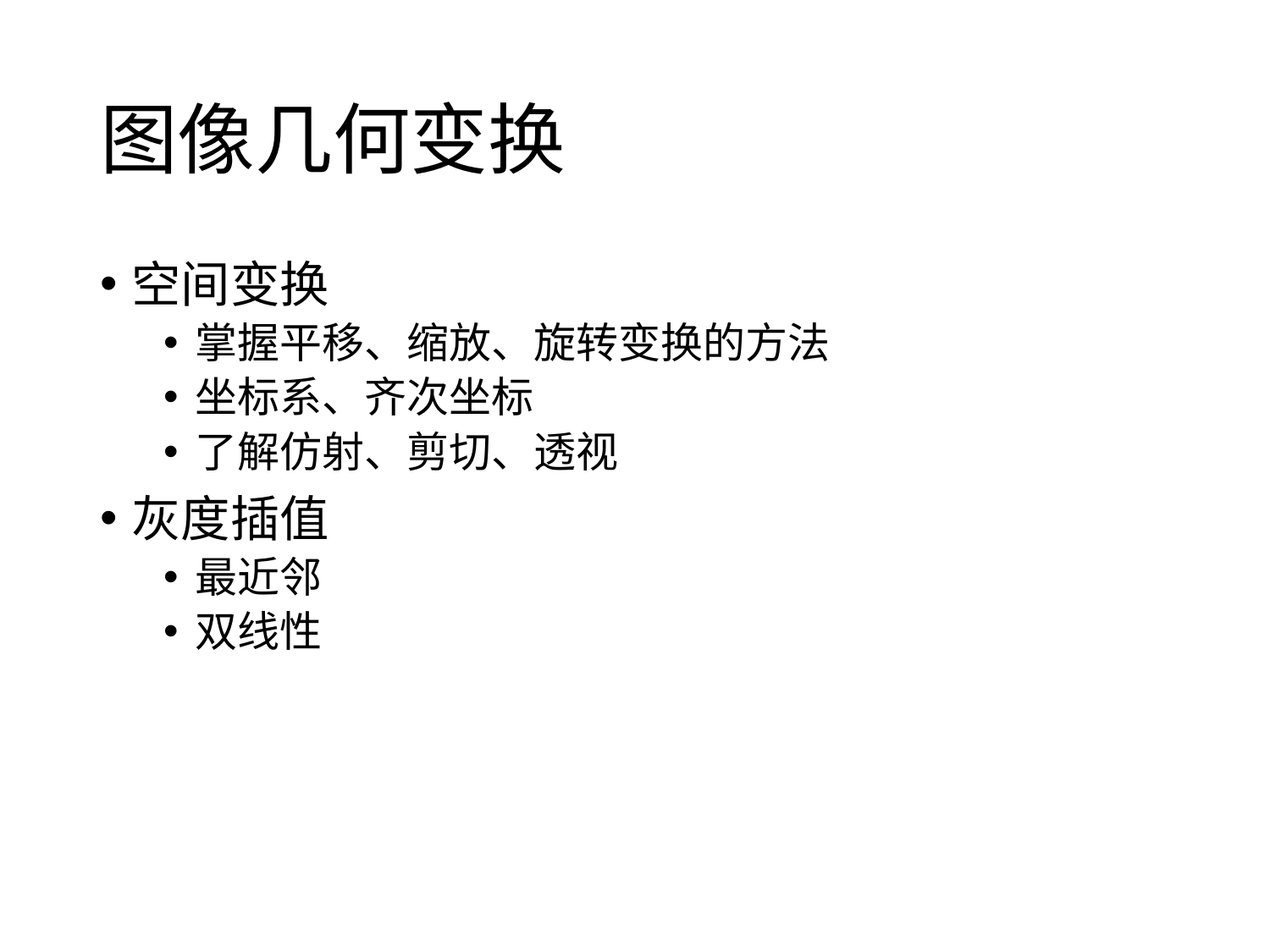

# 图像几何变换
空间变换
掌握平移、缩放、旋转变换的方法
坐标系、齐次坐标
了解仿射、剪切、透视
灰度插值
最近邻
双线性